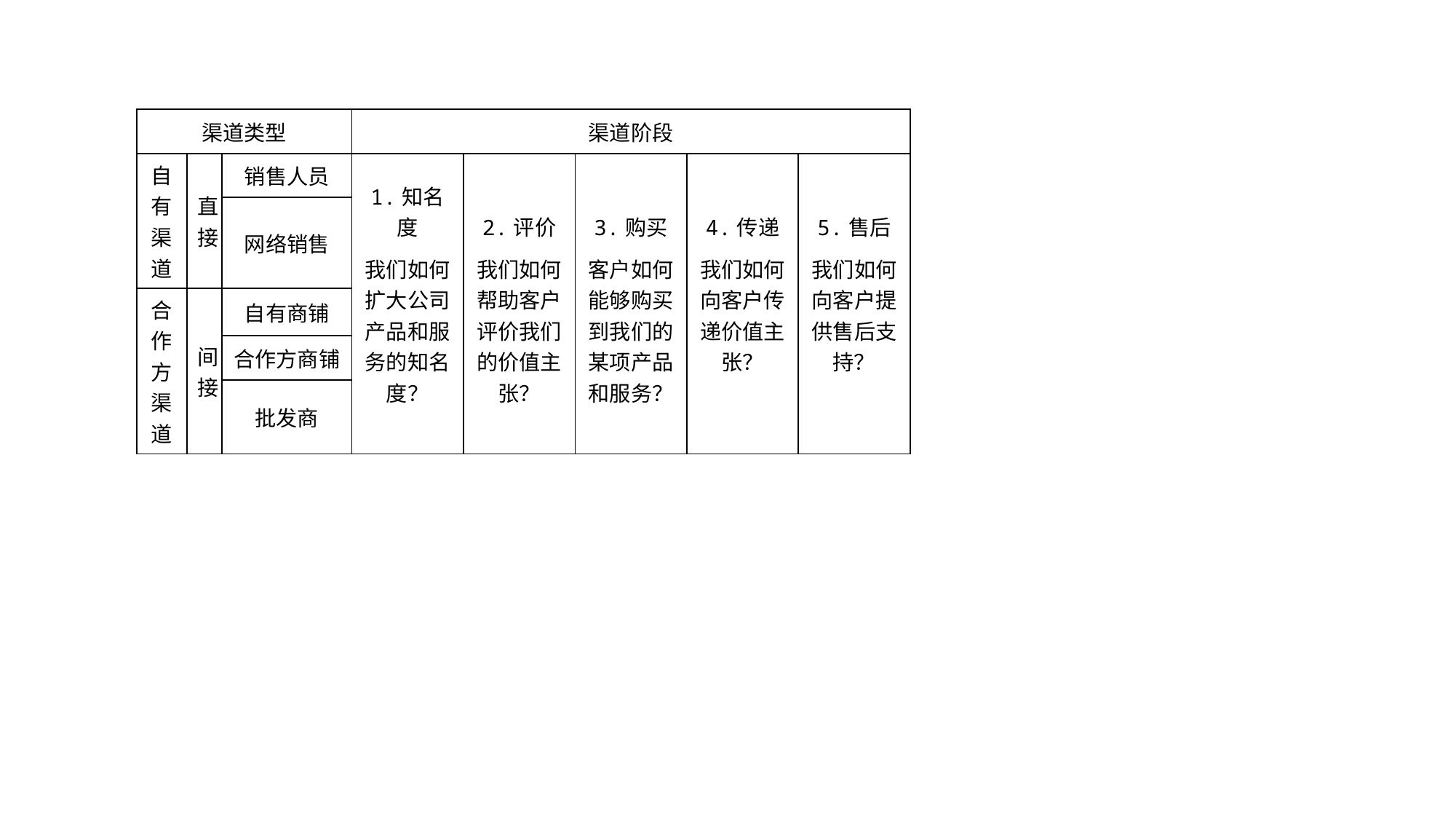

| 渠道类型 |  |  | 渠道阶段 |  |  |  |  |
| --- | --- | --- | --- | --- | --- | --- | --- |
| 自有渠道 | 直接 | 销售人员 | 1.知名度 | 2.评价 | 3.购买 | 4.传递 | 5.售后 |
|  |  | 网络销售 |  |  |  |  |  |
|  |  |  | 我们如何扩大公司产品和服务的知名度？ | 我们如何帮助客户评价我们的价值主张？ | 客户如何能够购买到我们的某项产品和服务？ | 我们如何向客户传递价值主张？ | 我们如何向客户提供售后支持？ |
| 合作方渠道 | 间接 | 自有商铺 |  |  |  |  |  |
|  |  | 合作方商铺 |  |  |  |  |  |
|  |  | 批发商 |  |  |  |  |  |